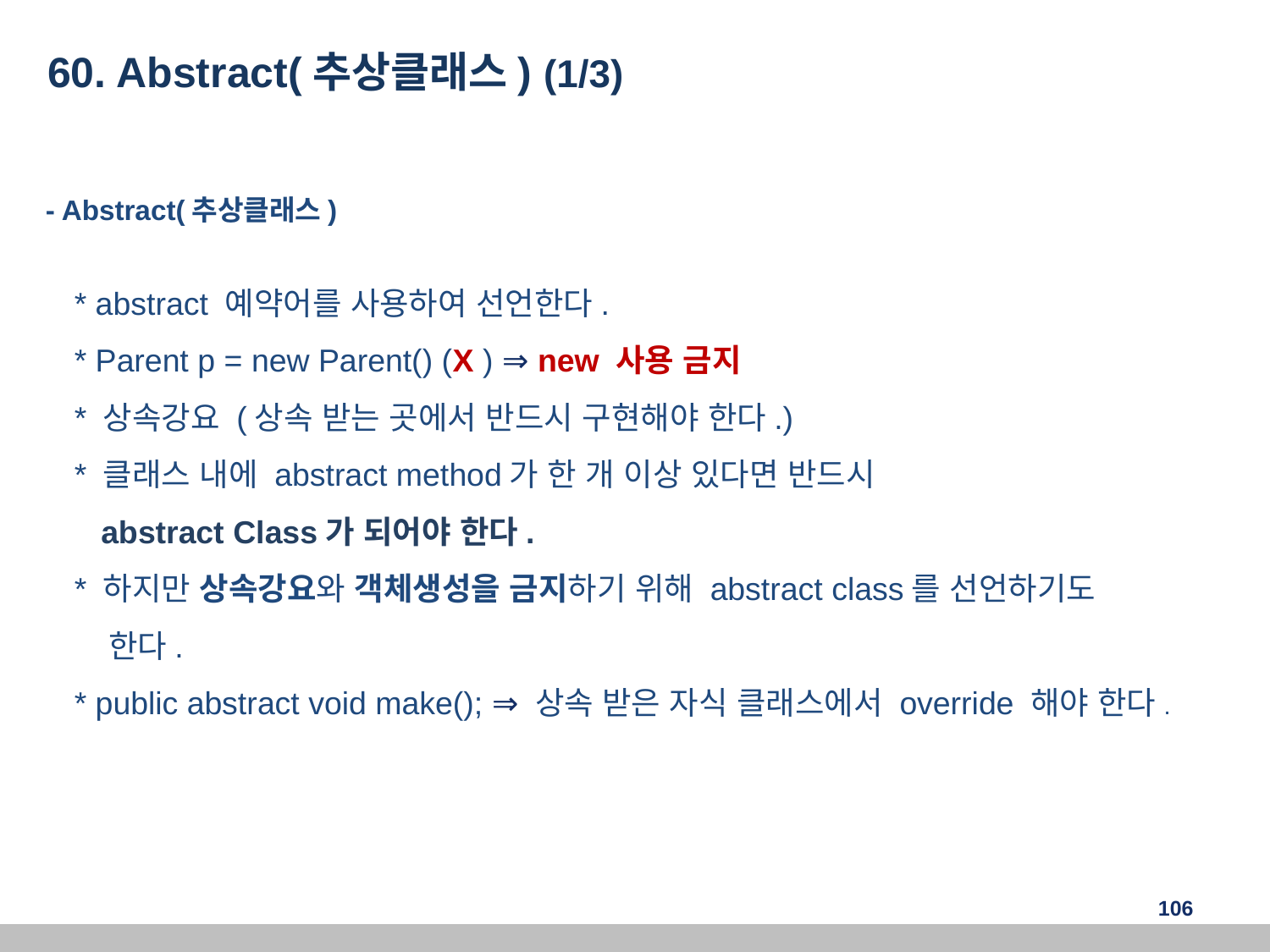

60. Abstract(추상클래스) (1/3)
  - Abstract(추상클래스)

     * abstract 예약어를 사용하여 선언한다.
     * Parent p = new Parent() (X ) ⇒ new 사용 금지
     * 상속강요 (상속 받는 곳에서 반드시 구현해야 한다.)
     * 클래스 내에 abstract method가 한 개 이상 있다면 반드시
        abstract Class가 되어야 한다.
     * 하지만 상속강요와 객체생성을 금지하기 위해 abstract class를 선언하기도
        한다.
     * public abstract void make(); ⇒ 상속 받은 자식 클래스에서 override 해야 한다.
106